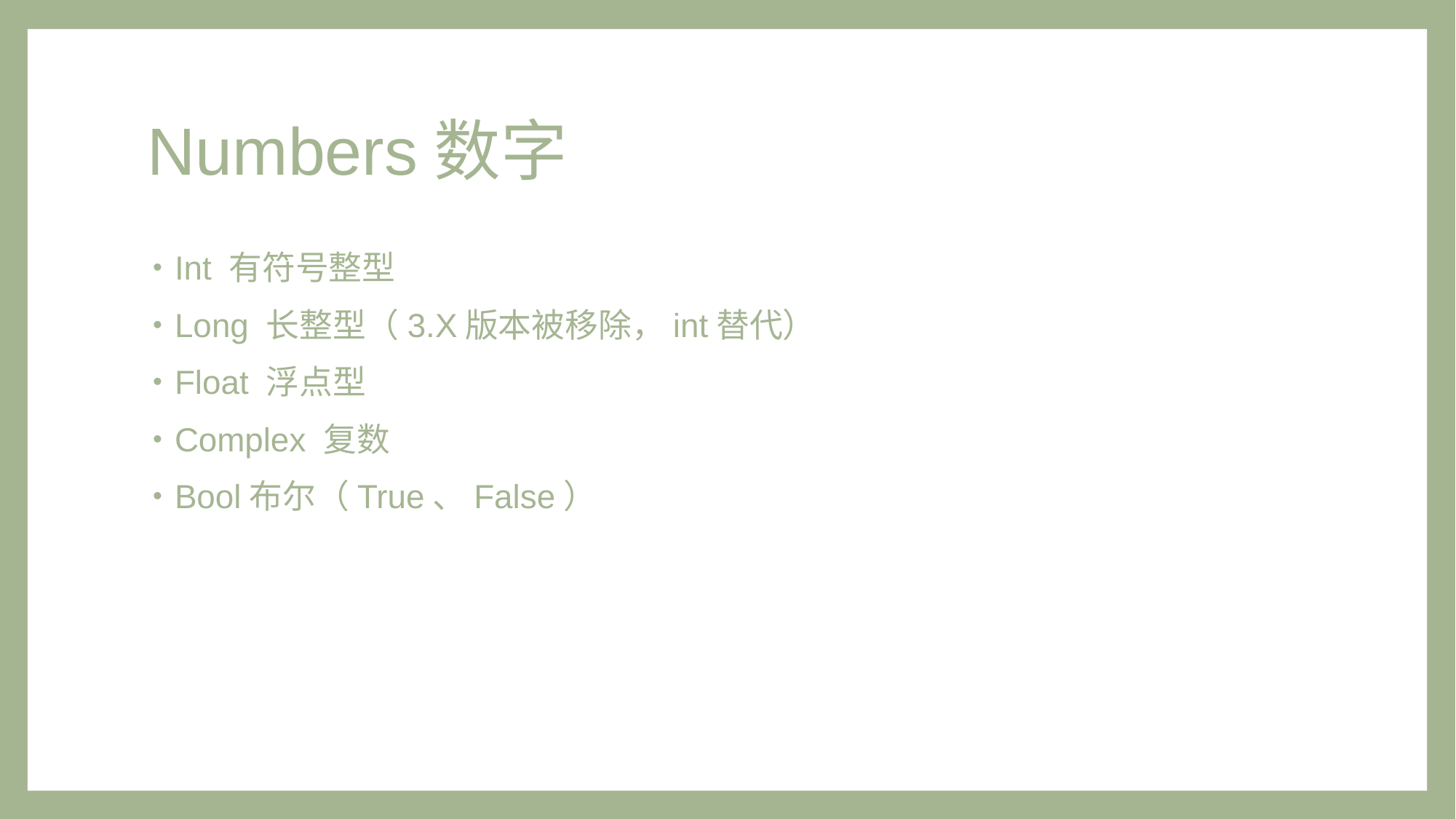

# Numbers数字
Int 有符号整型
Long 长整型（3.X版本被移除，int替代）
Float 浮点型
Complex 复数
Bool布尔（True、False）